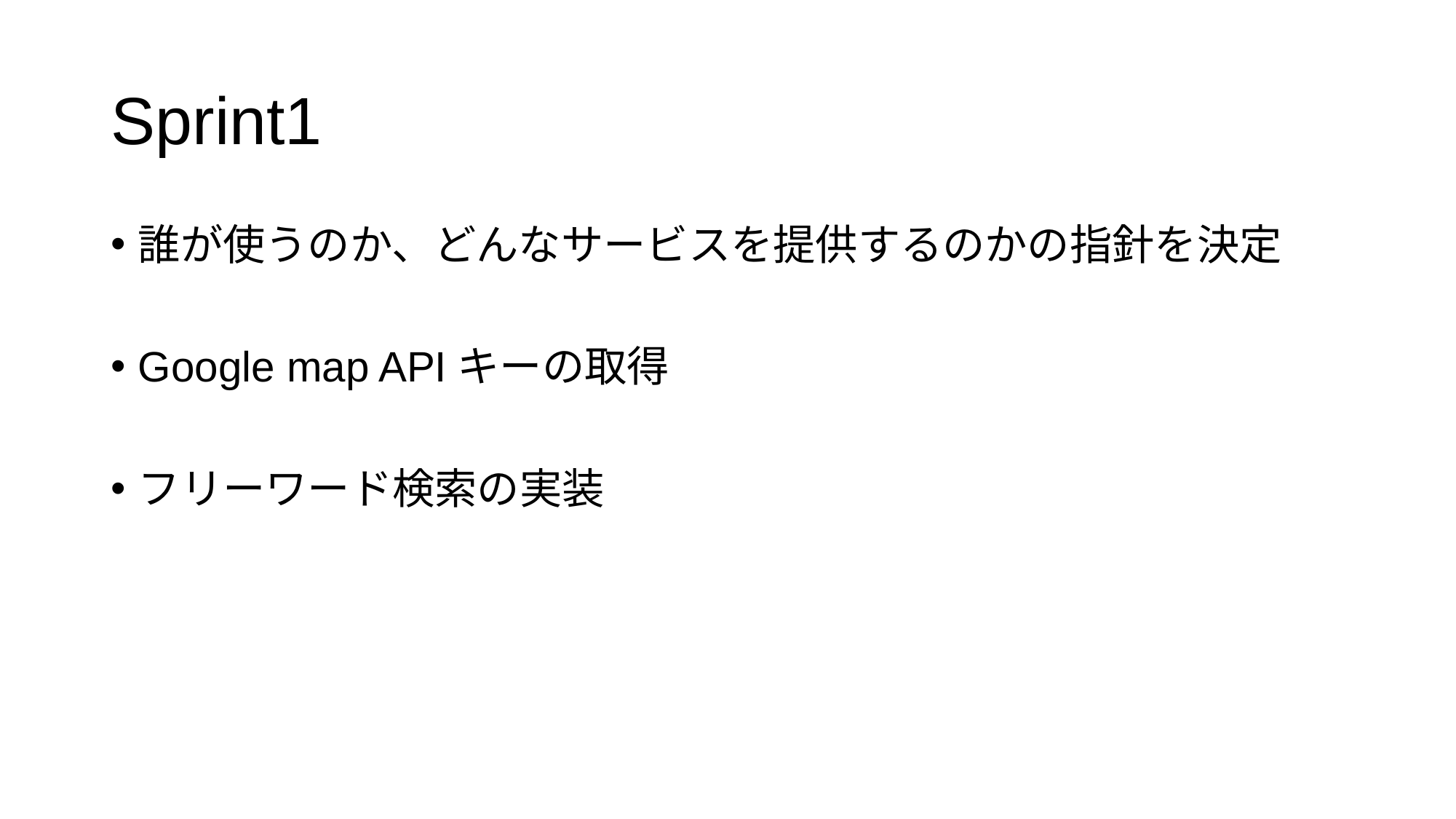

# Sprint1
誰が使うのか、どんなサービスを提供するのかの指針を決定

Google map APIキーの取得

フリーワード検索の実装